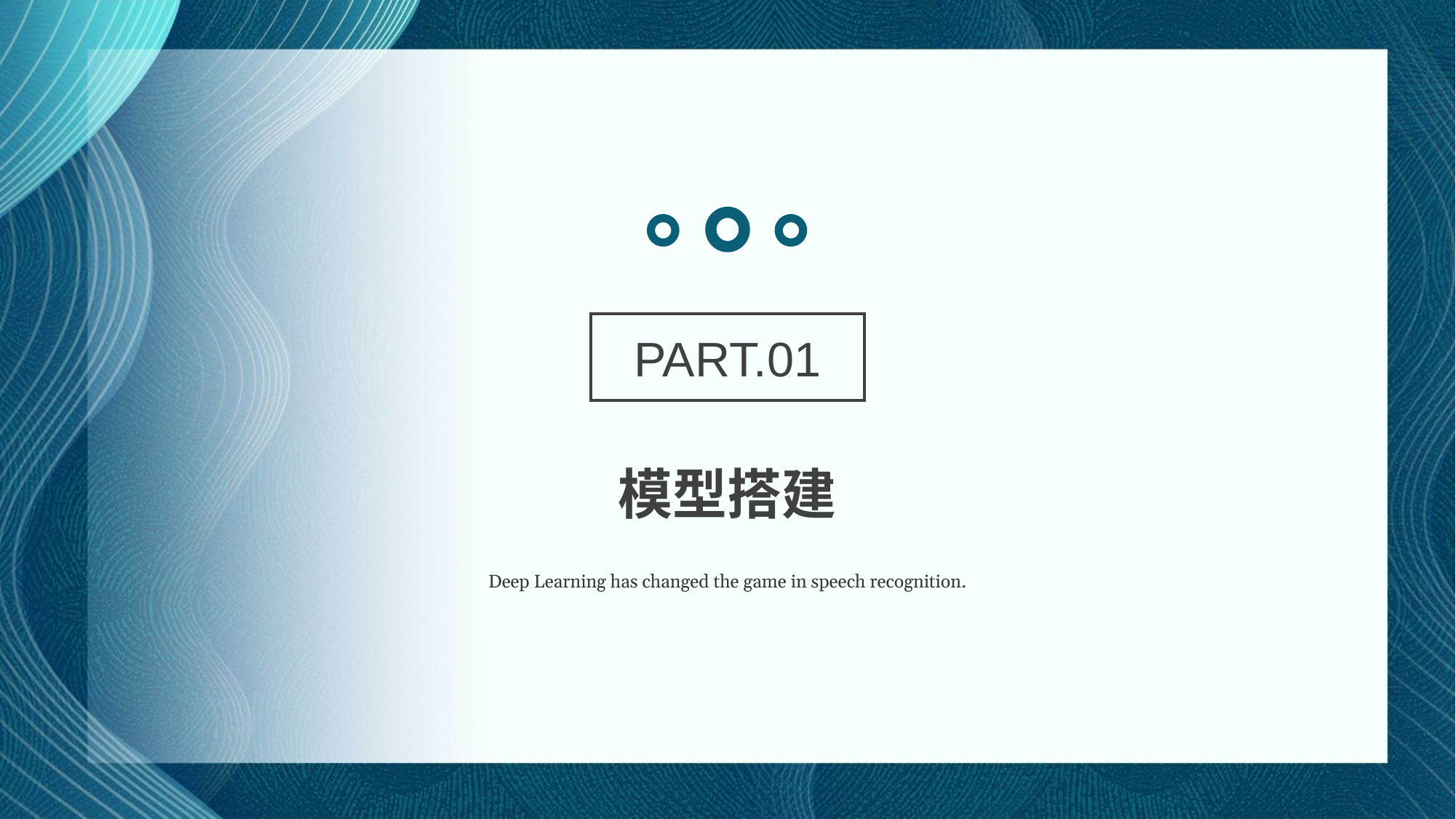

PART.01
模型搭建
Deep Learning has changed the game in speech recognition.